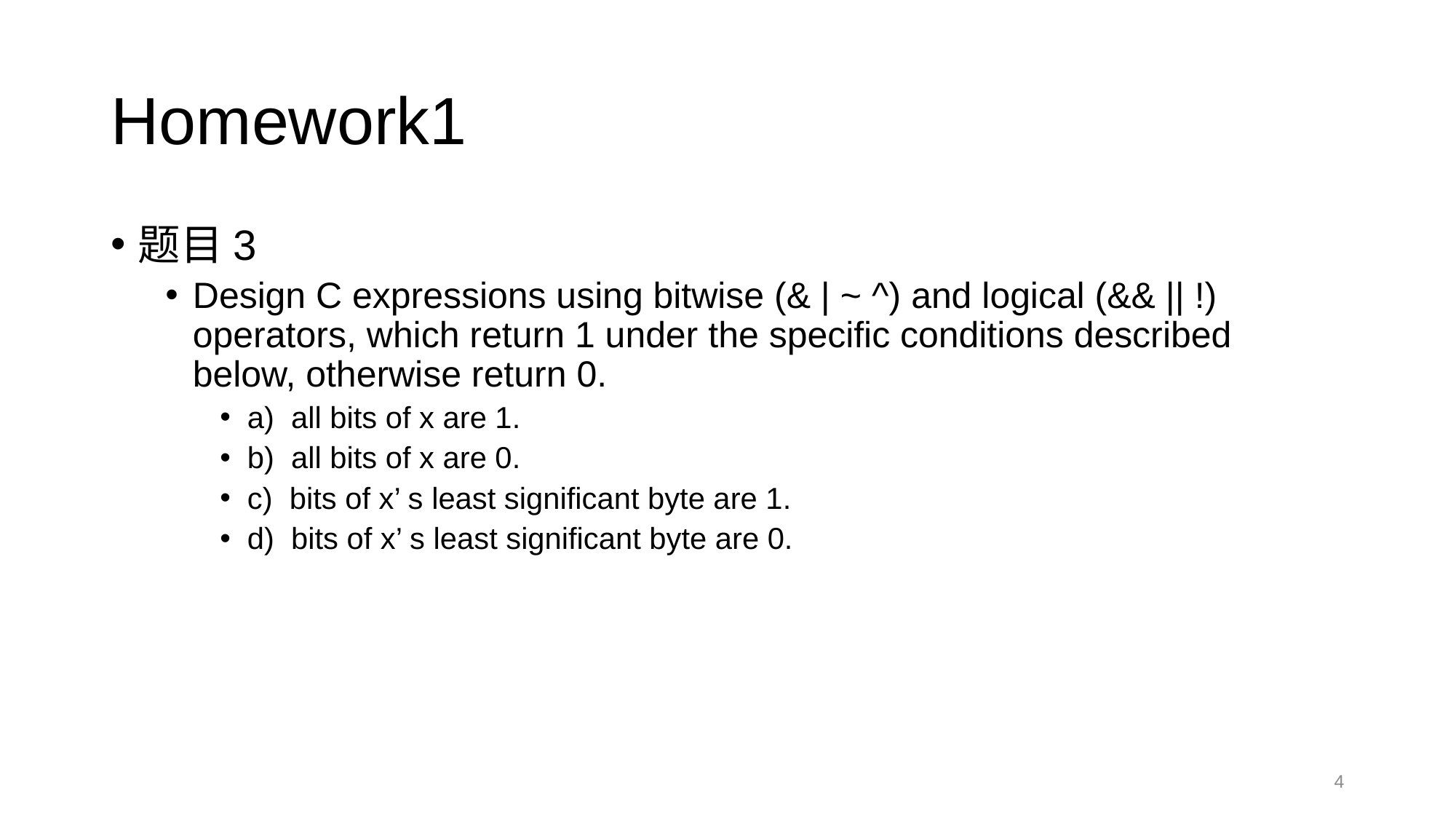

# Homework1
题目3
Design C expressions using bitwise (& | ~ ^) and logical (&& || !) operators, which return 1 under the specific conditions described below, otherwise return 0.
a)  all bits of x are 1.
b)  all bits of x are 0.
c)  bits of x’ s least significant byte are 1.
d)  bits of x’ s least significant byte are 0.

4